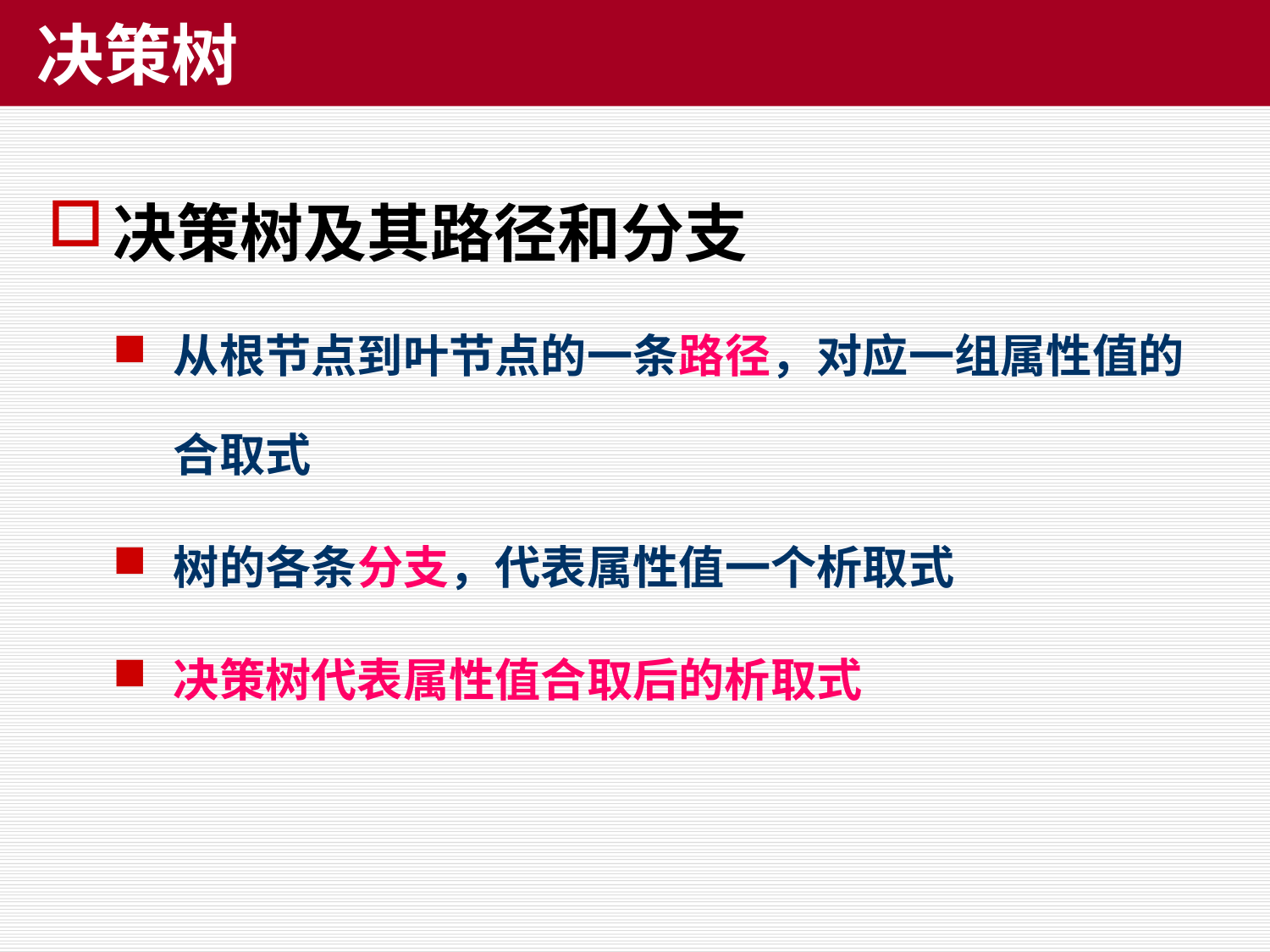

# 决策树
决策树及其路径和分支
从根节点到叶节点的一条路径，对应一组属性值的合取式
树的各条分支，代表属性值一个析取式
决策树代表属性值合取后的析取式